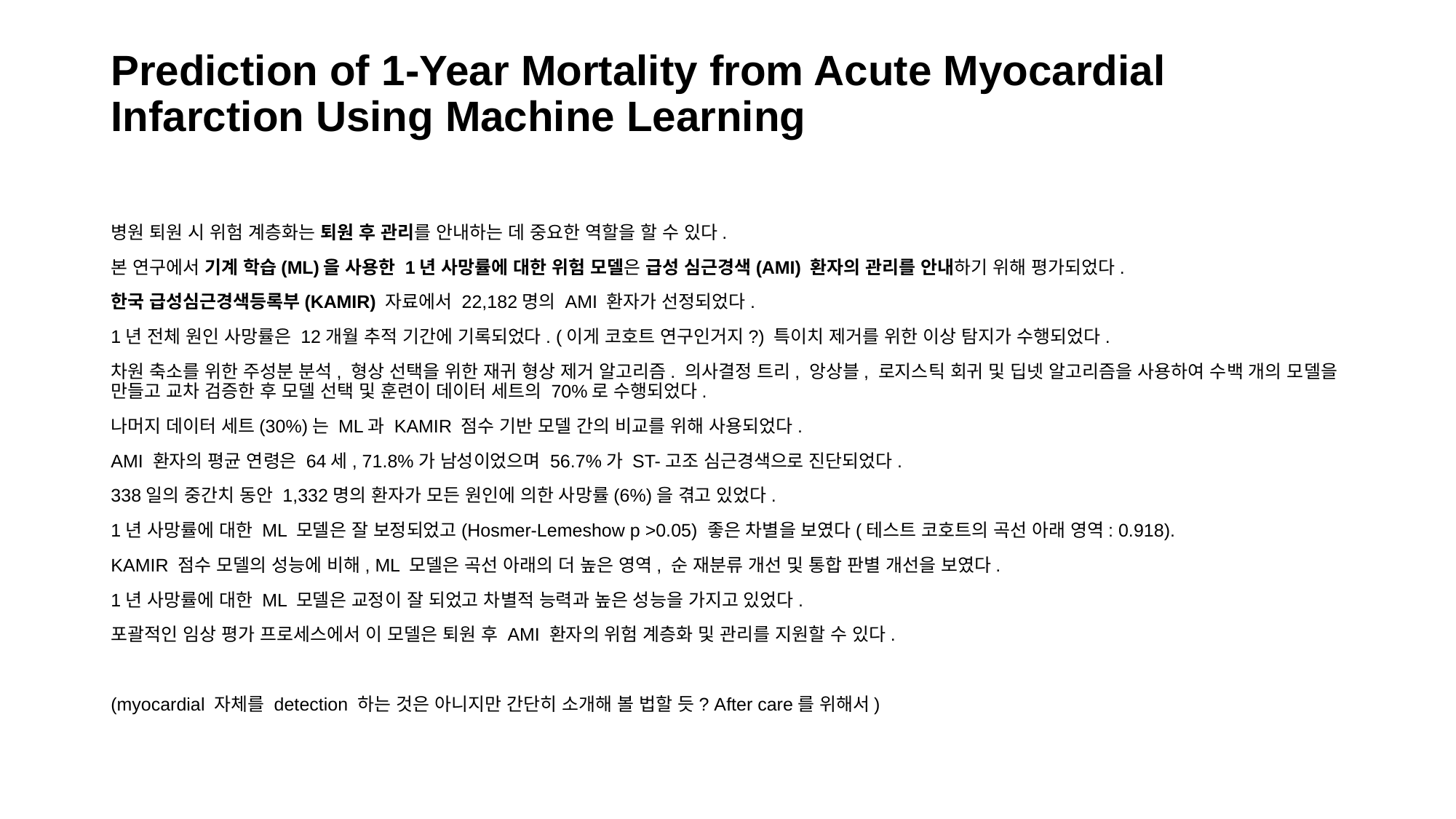

# Prediction of 1-Year Mortality from Acute Myocardial Infarction Using Machine Learning
병원 퇴원 시 위험 계층화는 퇴원 후 관리를 안내하는 데 중요한 역할을 할 수 있다.
본 연구에서 기계 학습(ML)을 사용한 1년 사망률에 대한 위험 모델은 급성 심근경색(AMI) 환자의 관리를 안내하기 위해 평가되었다.
한국 급성심근경색등록부(KAMIR) 자료에서 22,182명의 AMI 환자가 선정되었다.
1년 전체 원인 사망률은 12개월 추적 기간에 기록되었다. (이게 코호트 연구인거지?) 특이치 제거를 위한 이상 탐지가 수행되었다.
차원 축소를 위한 주성분 분석, 형상 선택을 위한 재귀 형상 제거 알고리즘. 의사결정 트리, 앙상블, 로지스틱 회귀 및 딥넷 알고리즘을 사용하여 수백 개의 모델을 만들고 교차 검증한 후 모델 선택 및 훈련이 데이터 세트의 70%로 수행되었다.
나머지 데이터 세트(30%)는 ML과 KAMIR 점수 기반 모델 간의 비교를 위해 사용되었다.
AMI 환자의 평균 연령은 64세, 71.8%가 남성이었으며 56.7%가 ST-고조 심근경색으로 진단되었다.
338일의 중간치 동안 1,332명의 환자가 모든 원인에 의한 사망률(6%)을 겪고 있었다.
1년 사망률에 대한 ML 모델은 잘 보정되었고(Hosmer-Lemeshow p >0.05) 좋은 차별을 보였다(테스트 코호트의 곡선 아래 영역: 0.918).
KAMIR 점수 모델의 성능에 비해, ML 모델은 곡선 아래의 더 높은 영역, 순 재분류 개선 및 통합 판별 개선을 보였다.
1년 사망률에 대한 ML 모델은 교정이 잘 되었고 차별적 능력과 높은 성능을 가지고 있었다.
포괄적인 임상 평가 프로세스에서 이 모델은 퇴원 후 AMI 환자의 위험 계층화 및 관리를 지원할 수 있다.

(myocardial 자체를 detection 하는 것은 아니지만 간단히 소개해 볼 법할 듯? After care를 위해서)